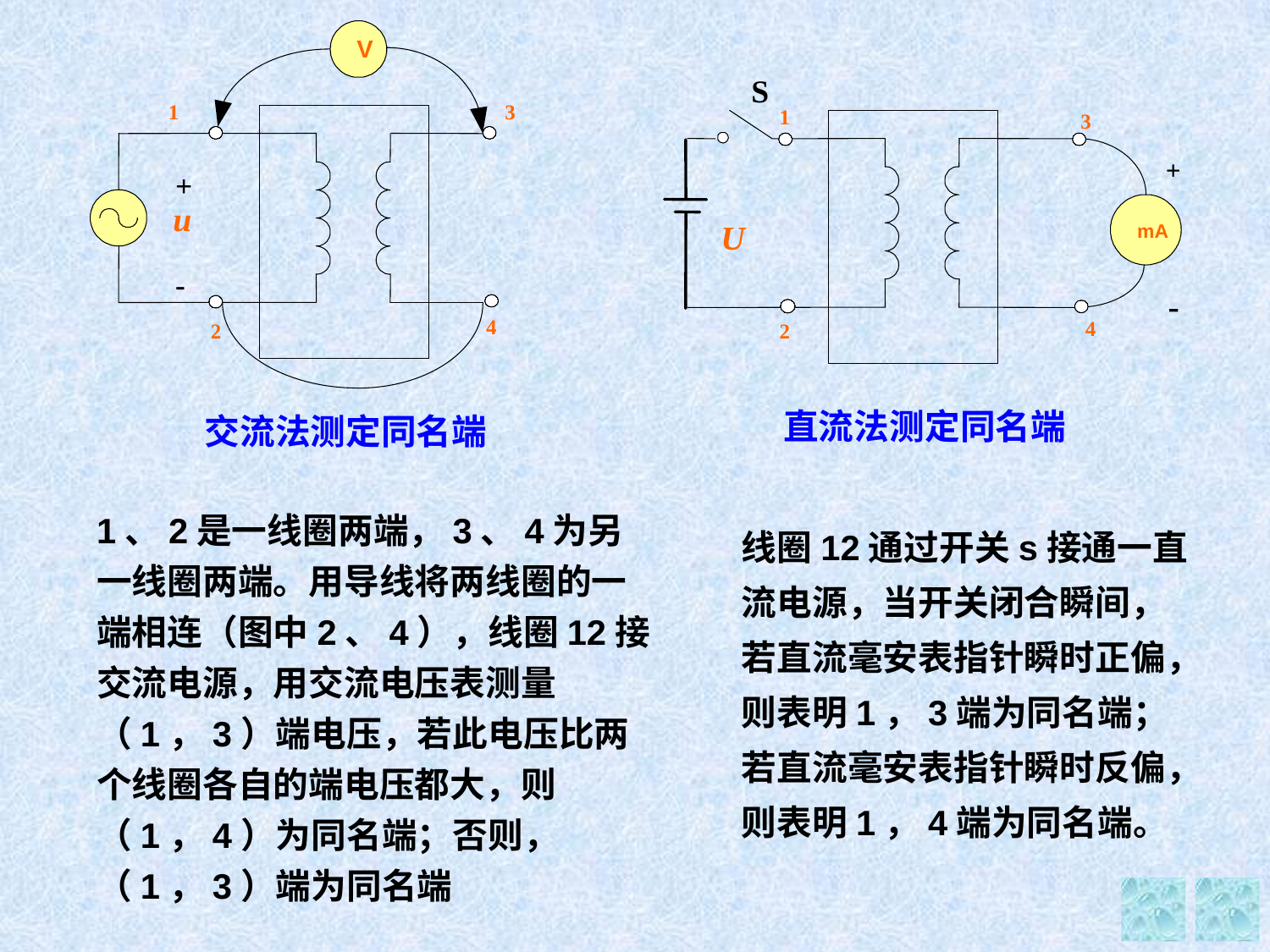

V

1
3

+

u

-

4
2
S
1
3

+

U
mA

-

4
2
直流法测定同名端
交流法测定同名端
线圈12通过开关s接通一直流电源，当开关闭合瞬间，若直流毫安表指针瞬时正偏，则表明1，3端为同名端；若直流毫安表指针瞬时反偏，则表明1，4端为同名端。
1、2是一线圈两端，3、4为另一线圈两端。用导线将两线圈的一端相连（图中2、4），线圈12接交流电源，用交流电压表测量（1，3）端电压，若此电压比两个线圈各自的端电压都大，则（1，4）为同名端；否则，（1，3）端为同名端